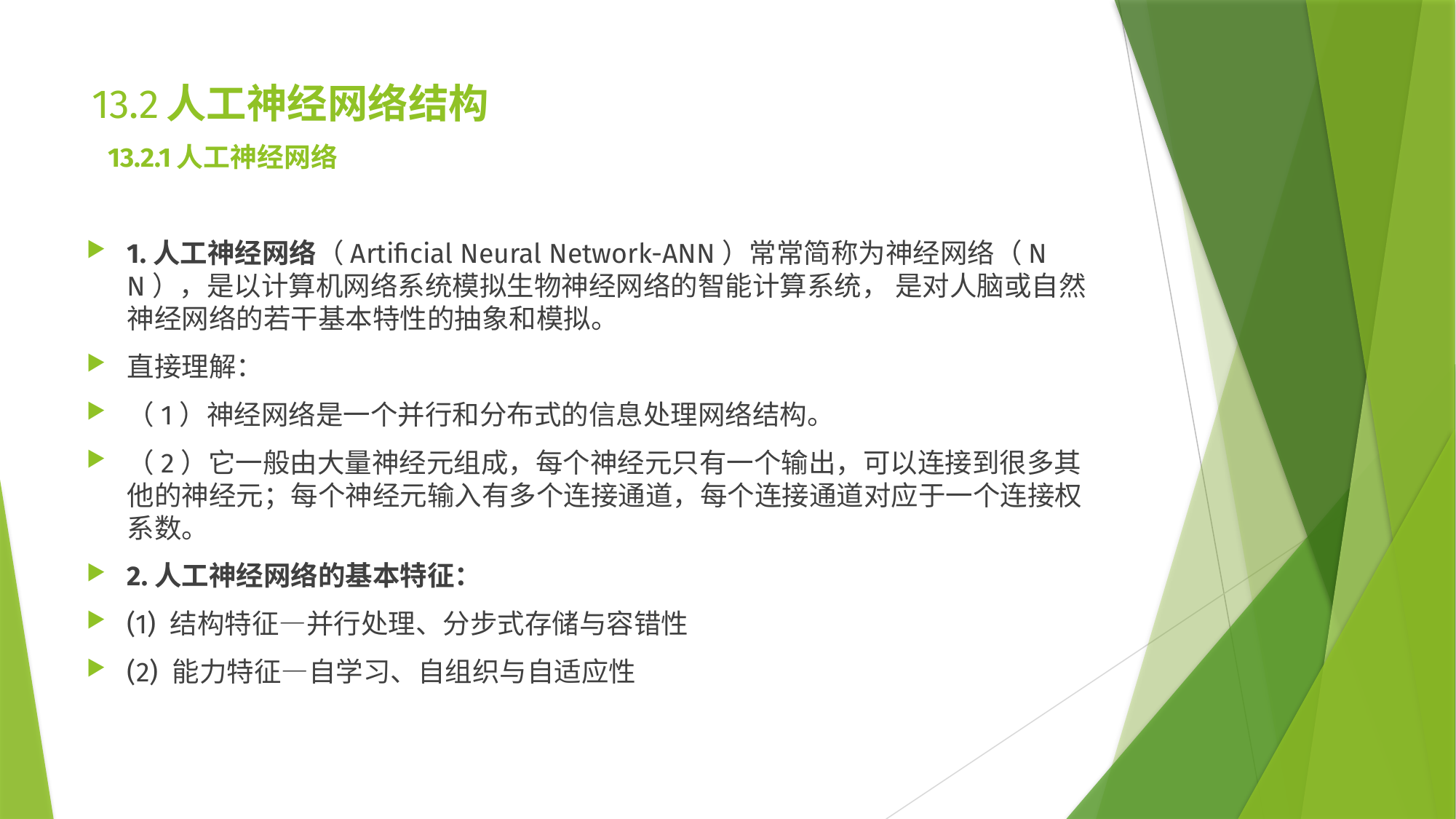

# 13.2人工神经网络结构 13.2.1人工神经网络
1.人工神经网络（Artificial Neural Network-ANN）常常简称为神经网络（NN），是以计算机网络系统模拟生物神经网络的智能计算系统， 是对人脑或自然神经网络的若干基本特性的抽象和模拟。
直接理解：
（1）神经网络是一个并行和分布式的信息处理网络结构。
（2）它一般由大量神经元组成，每个神经元只有一个输出，可以连接到很多其他的神经元；每个神经元输入有多个连接通道，每个连接通道对应于一个连接权系数。
2.人工神经网络的基本特征：
(1) 结构特征—并行处理、分步式存储与容错性
(2) 能力特征—自学习、自组织与自适应性